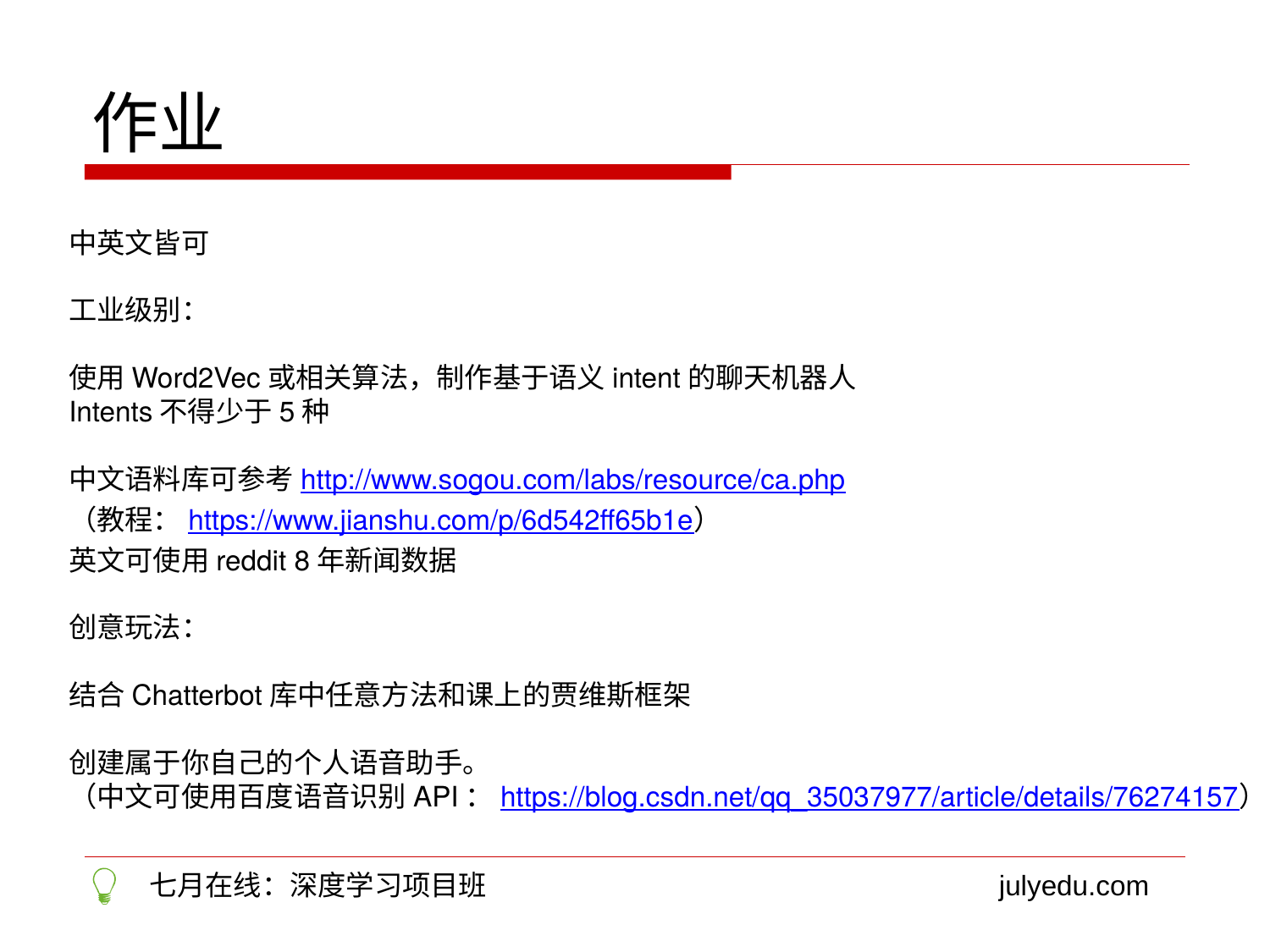

作业
中英文皆可

工业级别：

使用Word2Vec或相关算法，制作基于语义intent的聊天机器人
Intents不得少于5种

中文语料库可参考http://www.sogou.com/labs/resource/ca.php
（教程：https://www.jianshu.com/p/6d542ff65b1e）
英文可使用reddit 8年新闻数据

创意玩法：

结合Chatterbot库中任意方法和课上的贾维斯框架

创建属于你自己的个人语音助手。
（中文可使用百度语音识别API：https://blog.csdn.net/qq_35037977/article/details/76274157）